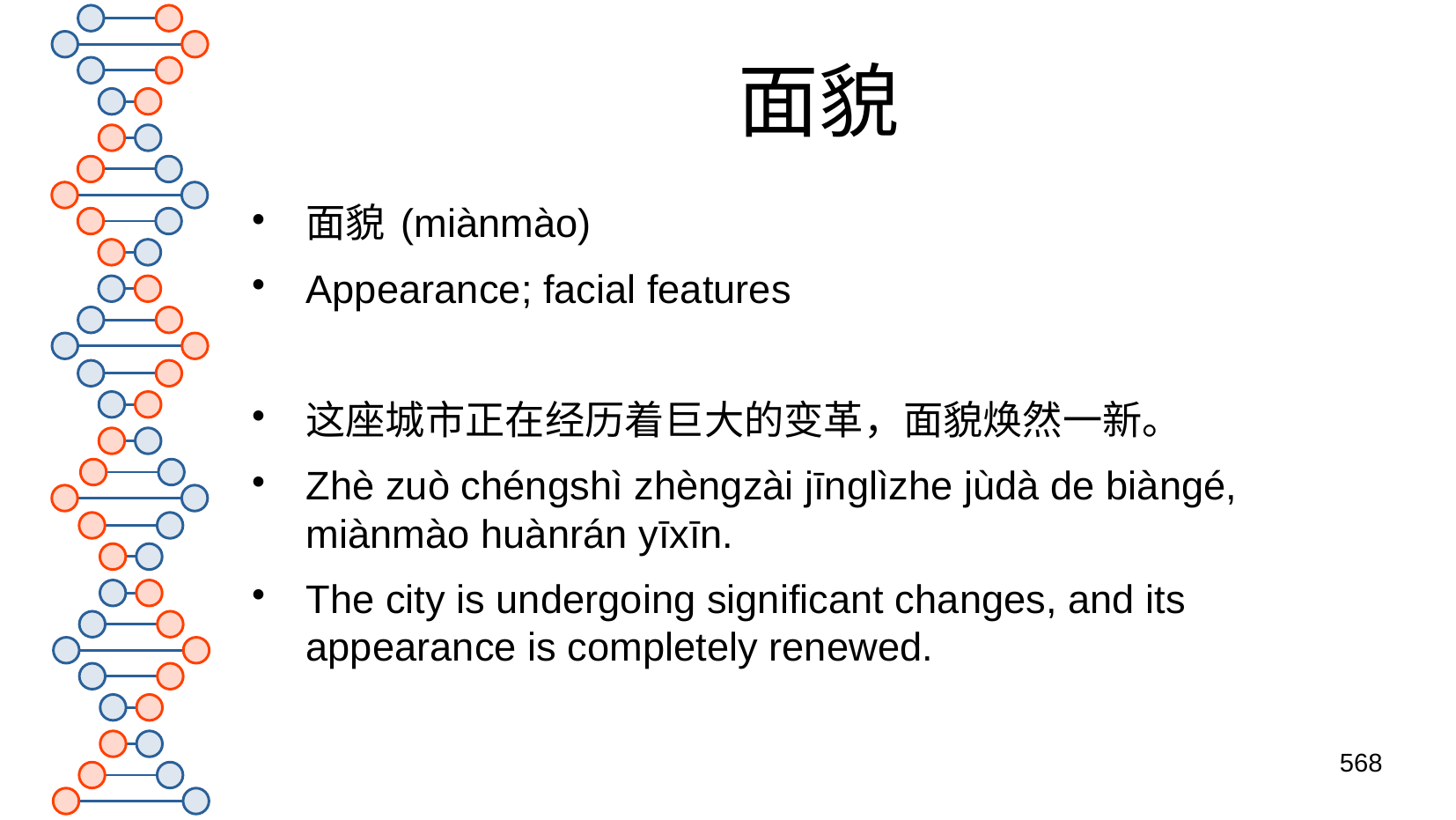

# 面貌
面貌 (miànmào)
Appearance; facial features

这座城市正在经历着巨大的变革，面貌焕然一新。
Zhè zuò chéngshì zhèngzài jīnglìzhe jùdà de biàngé, miànmào huànrán yīxīn.
The city is undergoing significant changes, and its appearance is completely renewed.
568